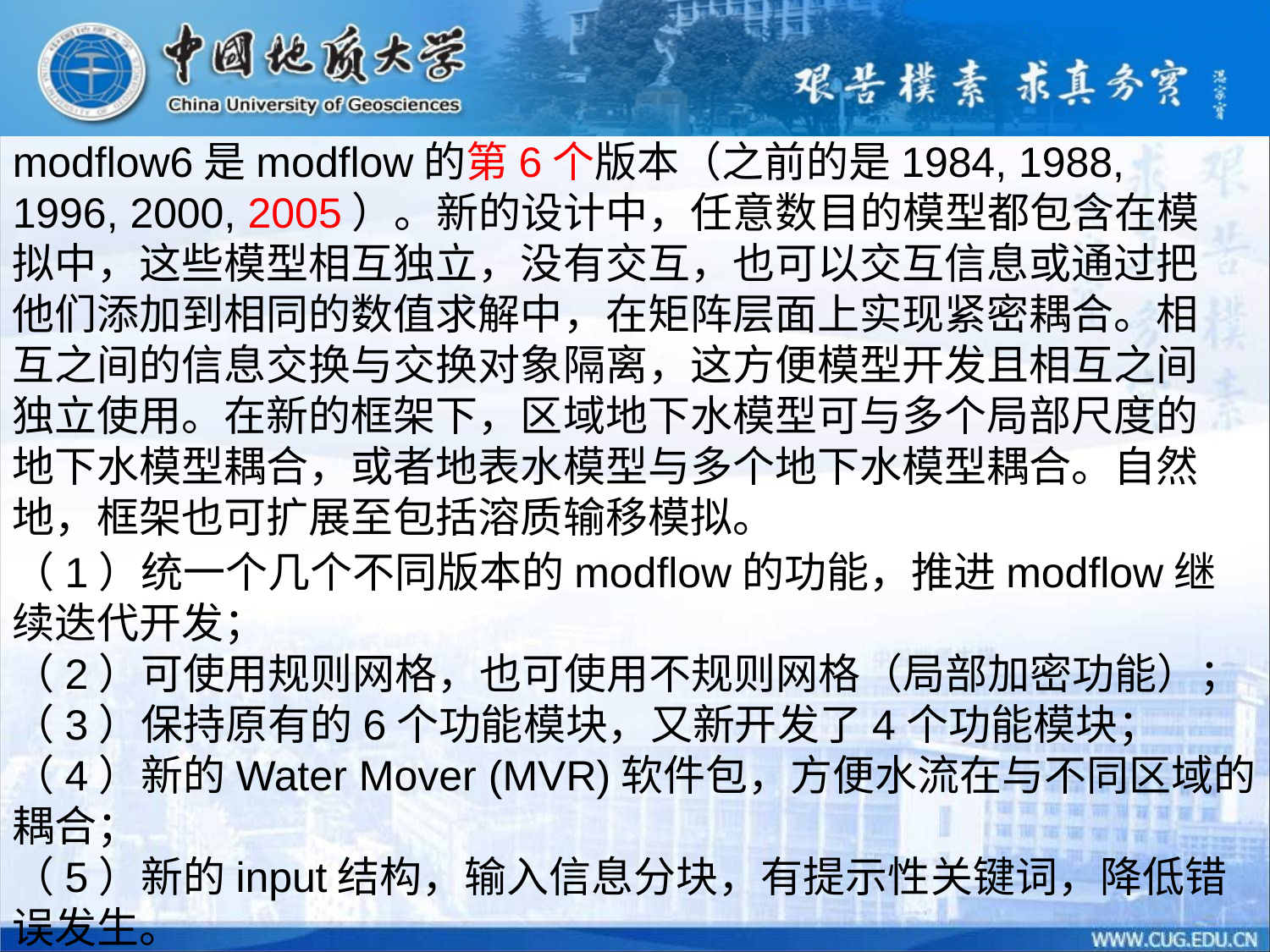

modflow6是modflow的第6个版本（之前的是1984, 1988, 1996, 2000, 2005）。新的设计中，任意数目的模型都包含在模拟中，这些模型相互独立，没有交互，也可以交互信息或通过把他们添加到相同的数值求解中，在矩阵层面上实现紧密耦合。相互之间的信息交换与交换对象隔离，这方便模型开发且相互之间独立使用。在新的框架下，区域地下水模型可与多个局部尺度的地下水模型耦合，或者地表水模型与多个地下水模型耦合。自然地，框架也可扩展至包括溶质输移模拟。
（1）统一个几个不同版本的modflow的功能，推进modflow继续迭代开发；
（2）可使用规则网格，也可使用不规则网格（局部加密功能）；
（3）保持原有的6个功能模块，又新开发了4个功能模块；
（4）新的Water Mover (MVR)软件包，方便水流在与不同区域的耦合；
（5）新的input结构，输入信息分块，有提示性关键词，降低错误发生。